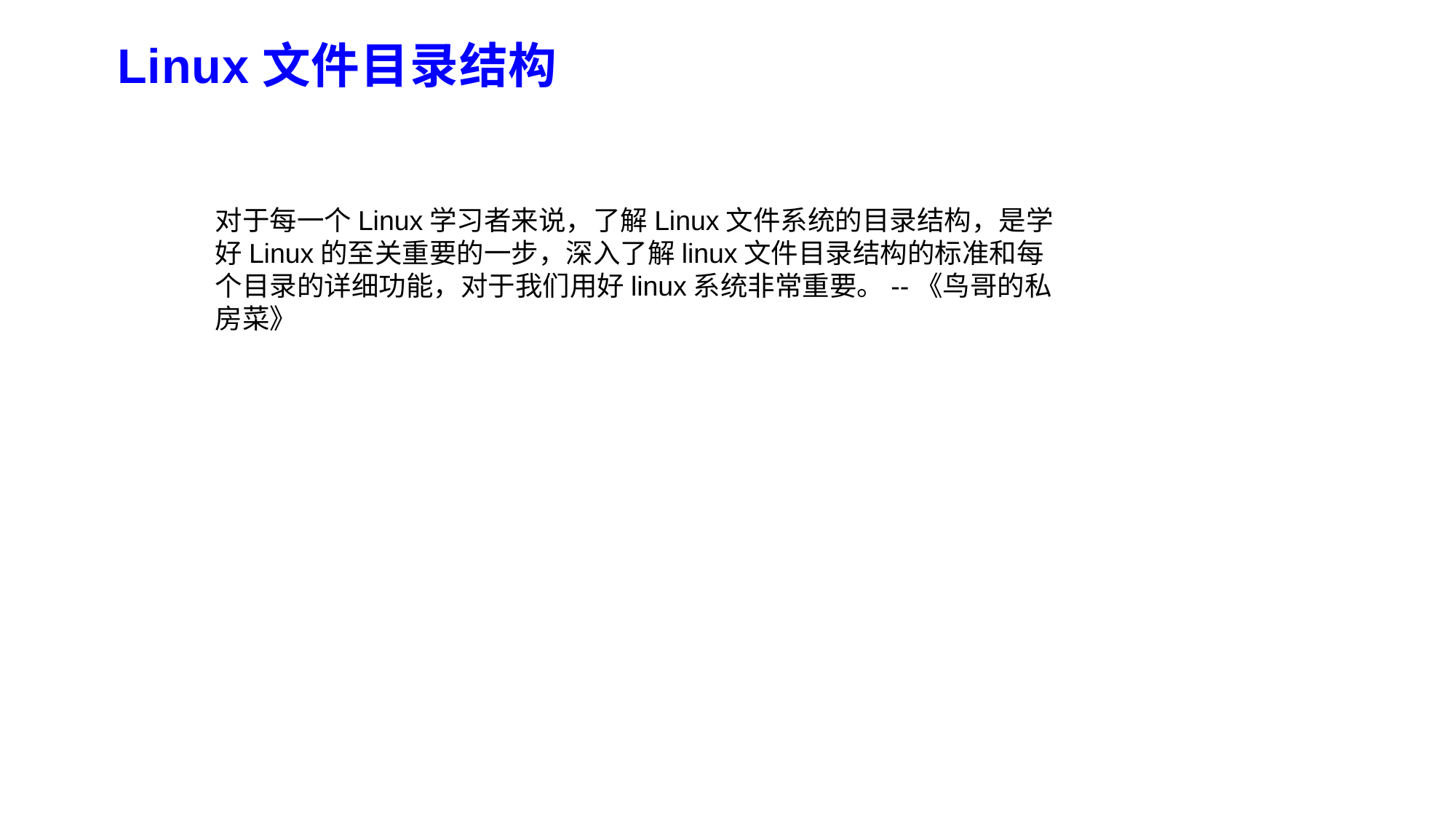

Linux文件目录结构
对于每一个Linux学习者来说，了解Linux文件系统的目录结构，是学好Linux的至关重要的一步，深入了解linux文件目录结构的标准和每个目录的详细功能，对于我们用好linux系统非常重要。--《鸟哥的私房菜》